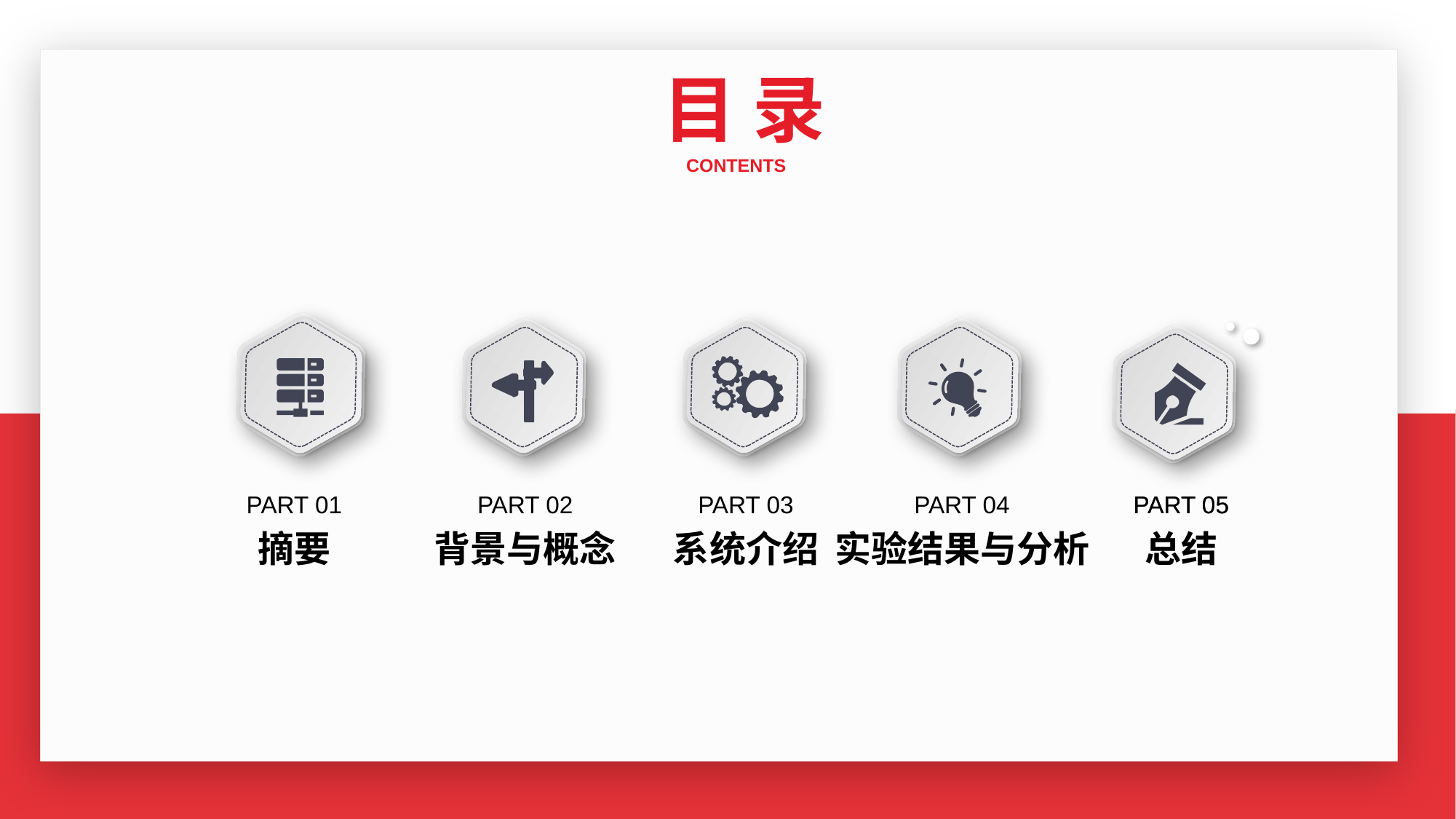

目 录
CONTENTS

PART 01
摘要
PART 02
背景与概念
PART 03
系统介绍
PART 04
实验结果与分析
PART 05
PART 05
总结